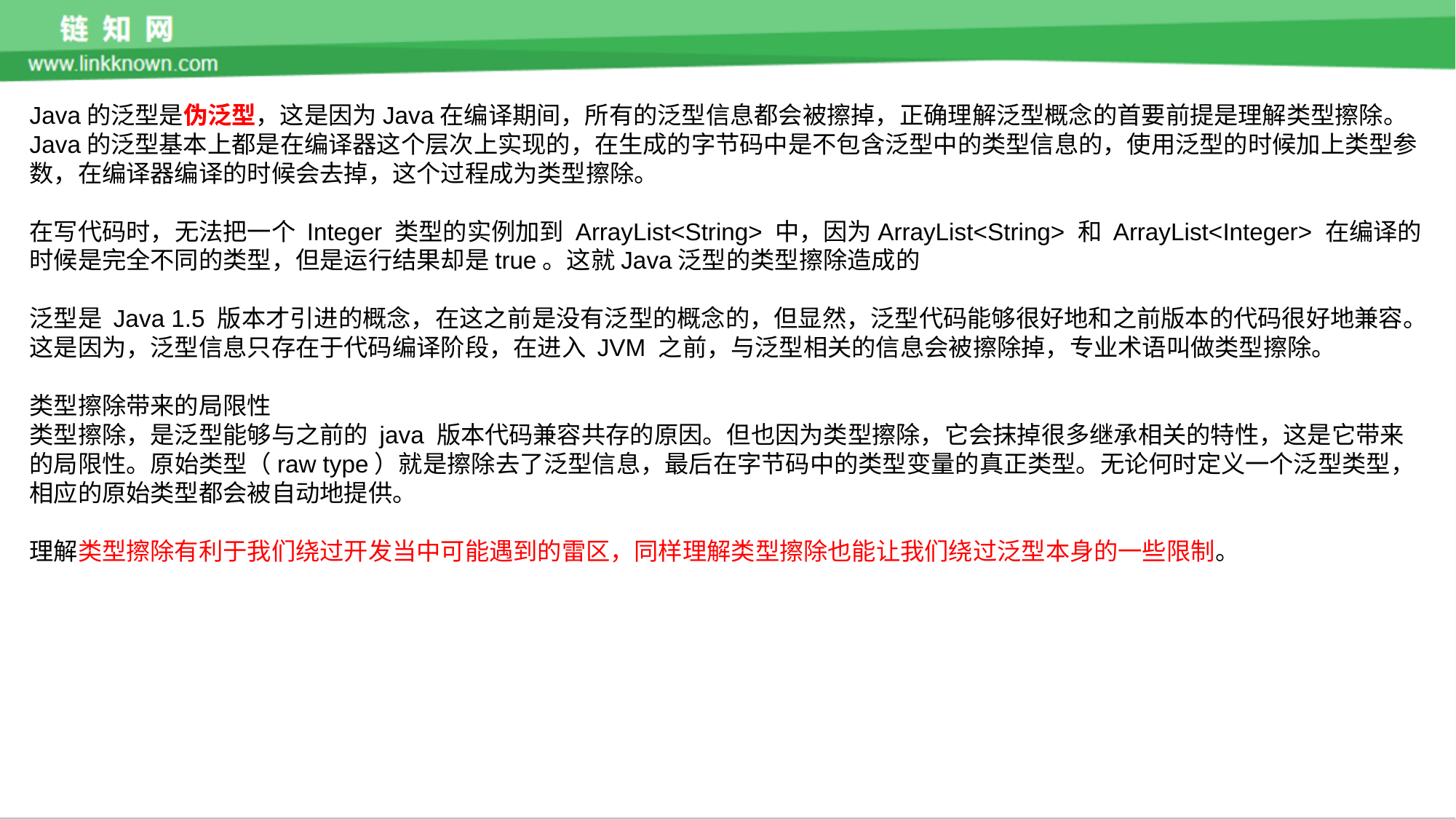

Java的泛型是伪泛型，这是因为Java在编译期间，所有的泛型信息都会被擦掉，正确理解泛型概念的首要前提是理解类型擦除。Java的泛型基本上都是在编译器这个层次上实现的，在生成的字节码中是不包含泛型中的类型信息的，使用泛型的时候加上类型参数，在编译器编译的时候会去掉，这个过程成为类型擦除。

在写代码时，无法把一个 Integer 类型的实例加到 ArrayList<String> 中，因为ArrayList<String> 和 ArrayList<Integer> 在编译的时候是完全不同的类型，但是运行结果却是true。这就Java泛型的类型擦除造成的

泛型是 Java 1.5 版本才引进的概念，在这之前是没有泛型的概念的，但显然，泛型代码能够很好地和之前版本的代码很好地兼容。
这是因为，泛型信息只存在于代码编译阶段，在进入 JVM 之前，与泛型相关的信息会被擦除掉，专业术语叫做类型擦除。

类型擦除带来的局限性
类型擦除，是泛型能够与之前的 java 版本代码兼容共存的原因。但也因为类型擦除，它会抹掉很多继承相关的特性，这是它带来的局限性。原始类型（raw type）就是擦除去了泛型信息，最后在字节码中的类型变量的真正类型。无论何时定义一个泛型类型，相应的原始类型都会被自动地提供。

理解类型擦除有利于我们绕过开发当中可能遇到的雷区，同样理解类型擦除也能让我们绕过泛型本身的一些限制。